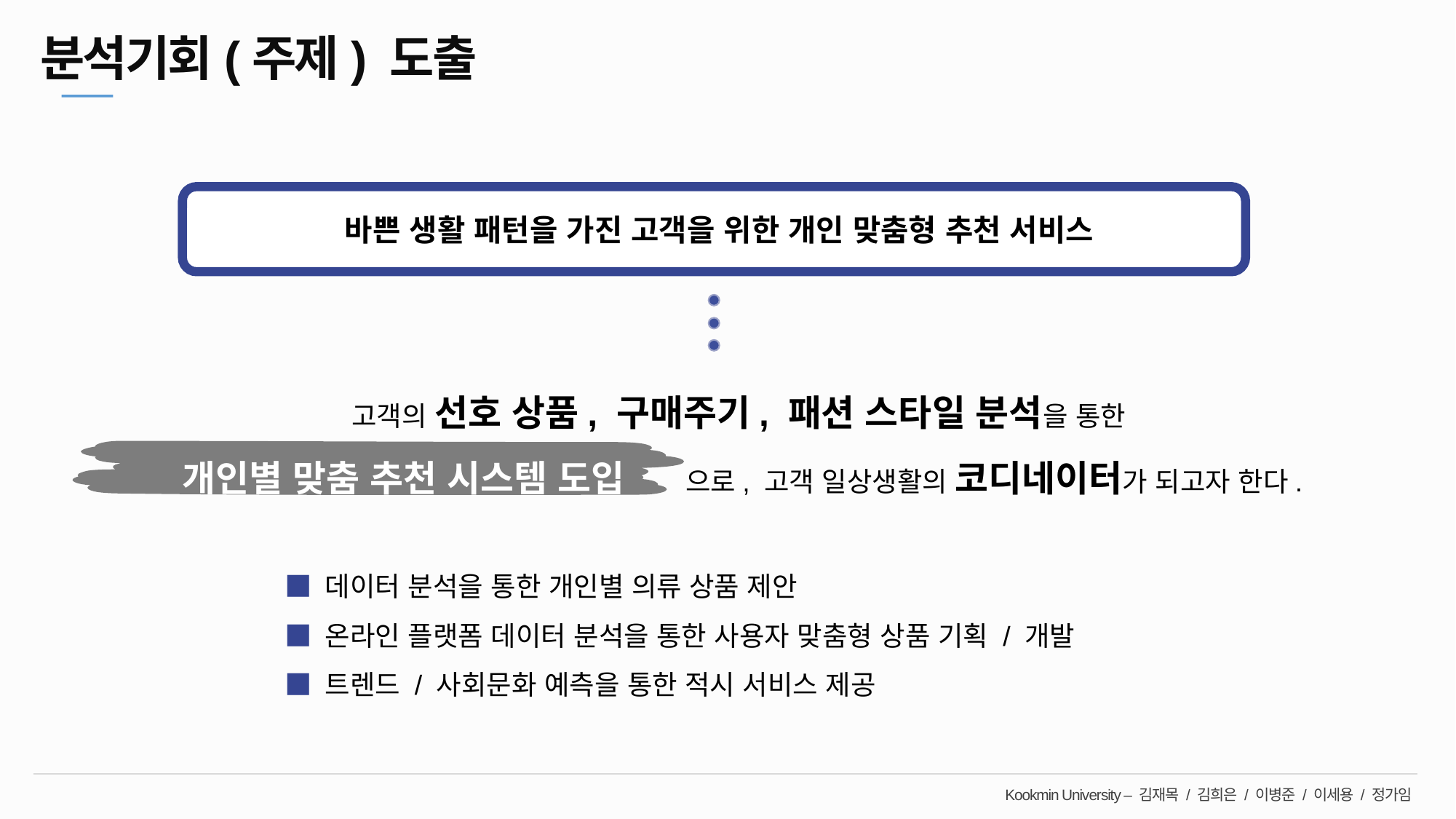

분석기회(주제) 도출

바쁜 생활 패턴을 가진 고객을 위한 개인 맞춤형 추천 서비스

고객의 선호 상품, 구매주기, 패션 스타일 분석을 통한
개인별 맞춤 추천 시스템 도입      으로, 고객 일상생활의 코디네이터가 되고자 한다.

■ 데이터 분석을 통한 개인별 의류 상품 제안
■ 온라인 플랫폼 데이터 분석을 통한 사용자 맞춤형 상품 기획 / 개발
■ 트렌드 / 사회문화 예측을 통한 적시 서비스 제공